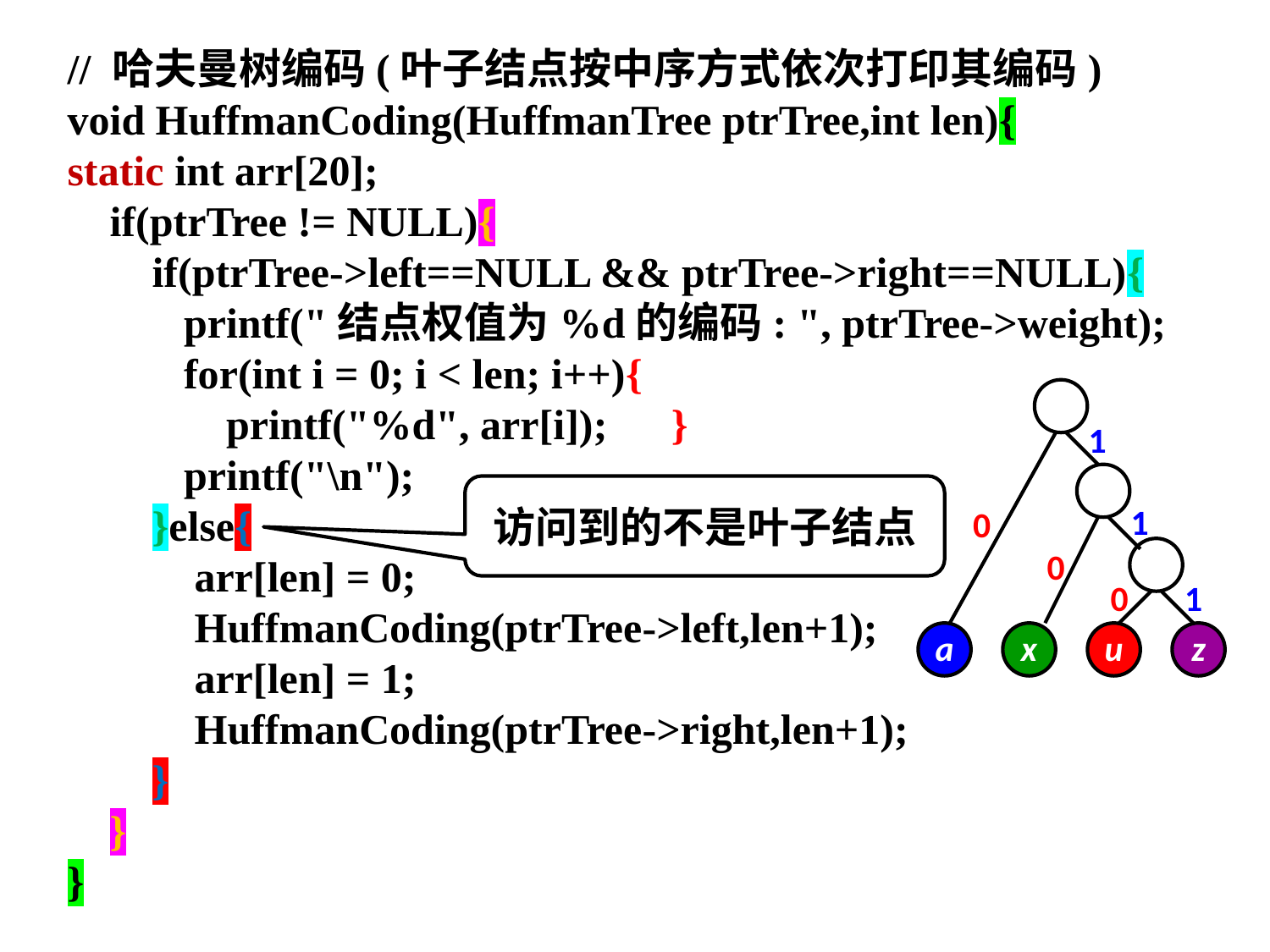

// 哈夫曼树编码(叶子结点按中序方式依次打印其编码)
void HuffmanCoding(HuffmanTree ptrTree,int len){
static int arr[20];
    if(ptrTree != NULL){
        if(ptrTree->left==NULL && ptrTree->right==NULL){
           printf("结点权值为%d的编码: ", ptrTree->weight);
           for(int i = 0; i < len; i++){
               printf("%d", arr[i]);      }
           printf("\n");
        }else{
            arr[len] = 0;
            HuffmanCoding(ptrTree->left,len+1);
            arr[len] = 1;
            HuffmanCoding(ptrTree->right,len+1);
        }
    }
}

1

1
0

0

0
1

a
x
u
z
访问到的不是叶子结点